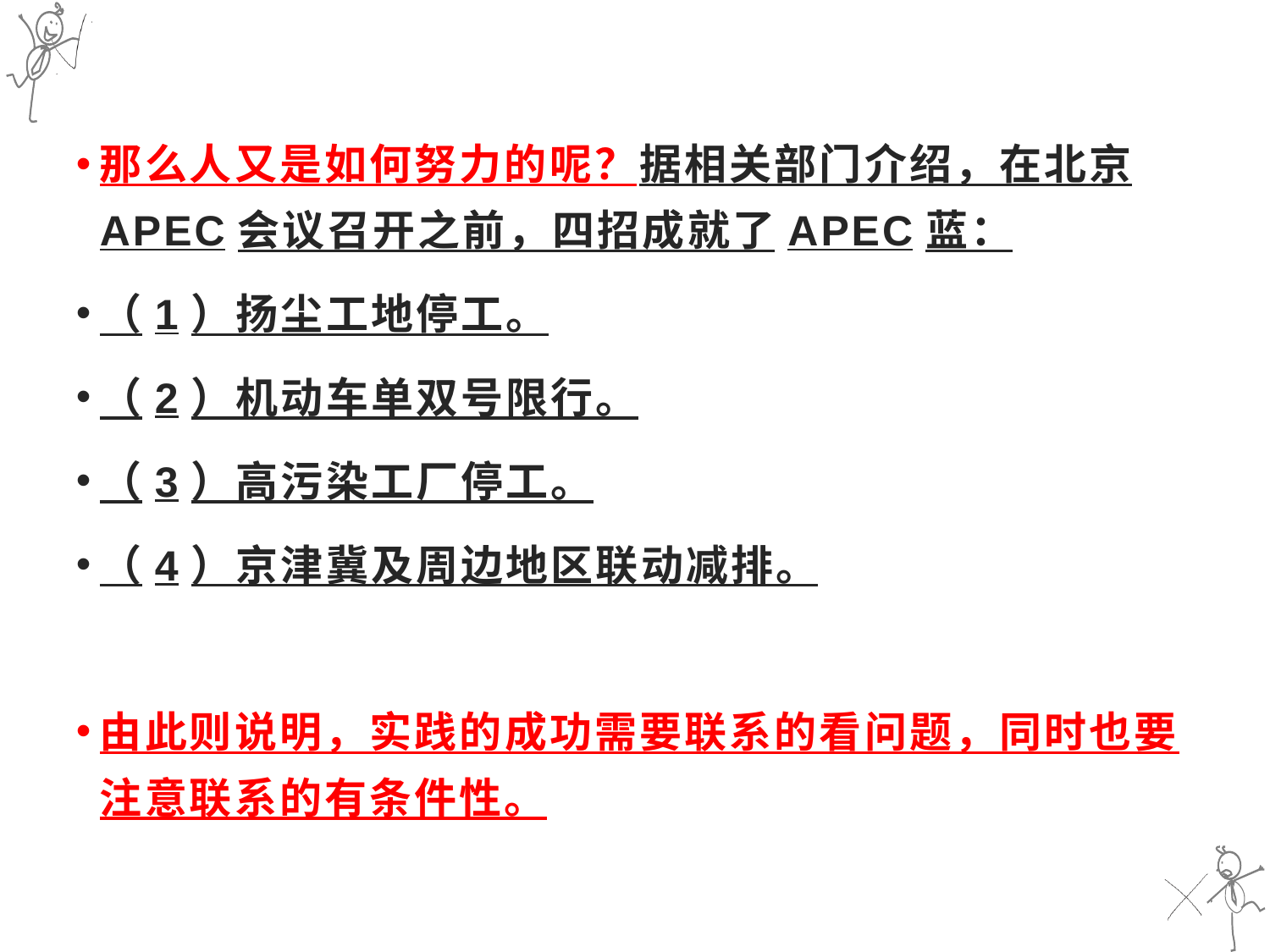

那么人又是如何努力的呢？据相关部门介绍，在北京APEC会议召开之前，四招成就了APEC蓝：
（1）扬尘工地停工。
（2）机动车单双号限行。
（3）高污染工厂停工。
（4）京津冀及周边地区联动减排。

由此则说明，实践的成功需要联系的看问题，同时也要注意联系的有条件性。